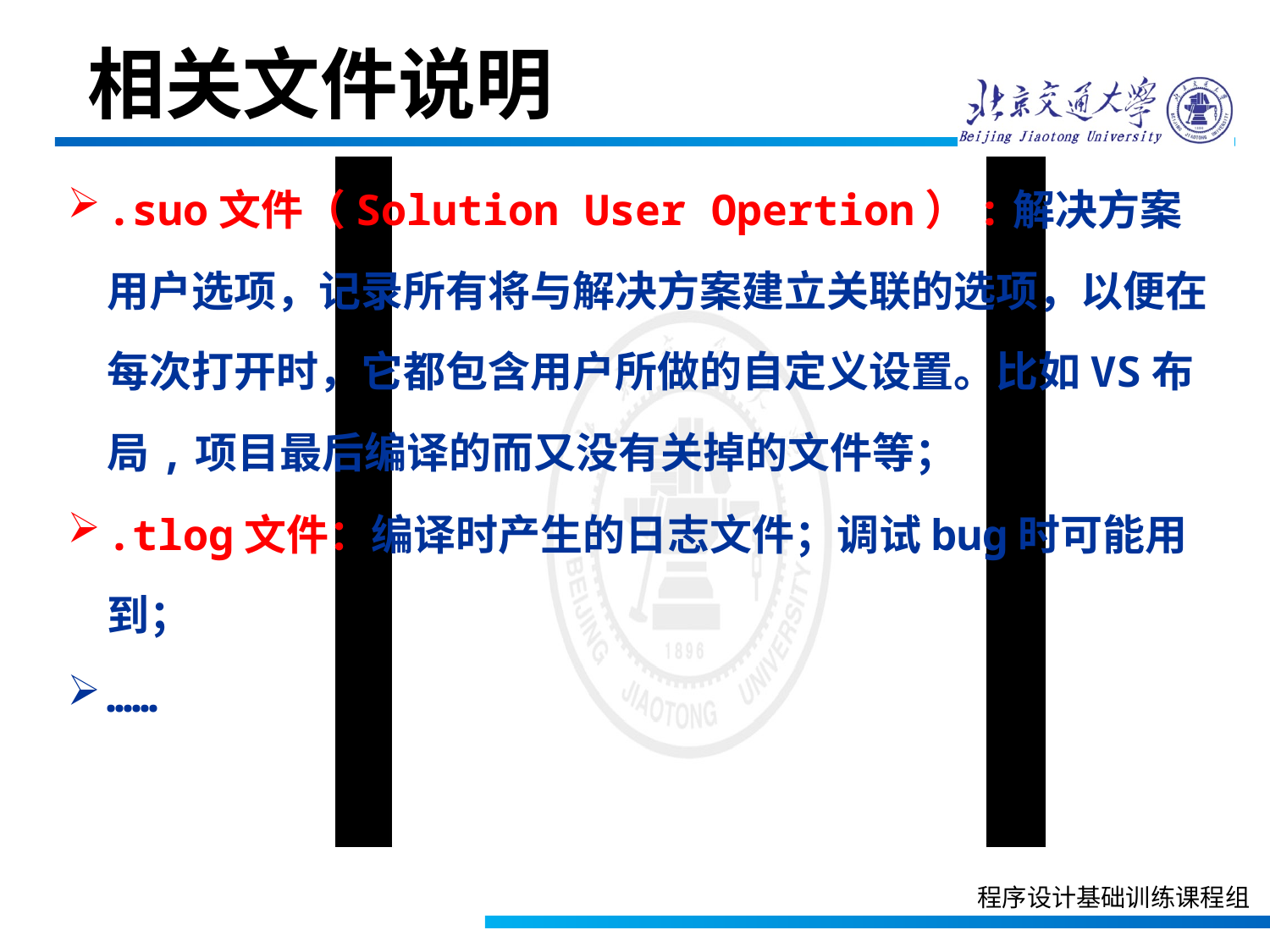

相关文件说明
.suo文件（Solution User Opertion）:解决方案用户选项，记录所有将与解决方案建立关联的选项，以便在每次打开时，它都包含用户所做的自定义设置。比如VS布局,项目最后编译的而又没有关掉的文件等；
.tlog文件：编译时产生的日志文件；调试bug时可能用到；
……
程序设计基础训练课程组